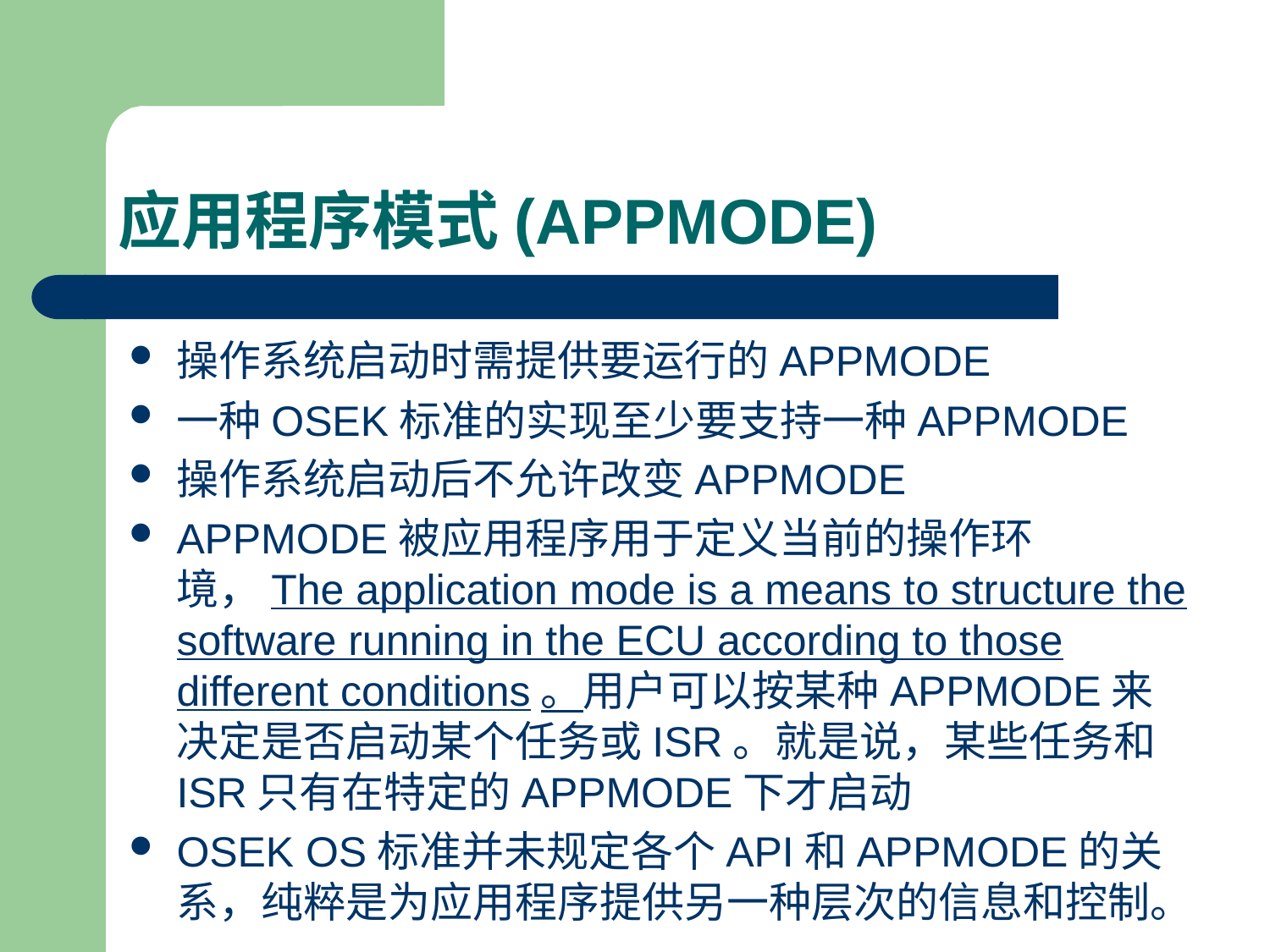

# 应用程序模式(APPMODE)
操作系统启动时需提供要运行的APPMODE
一种OSEK标准的实现至少要支持一种APPMODE
操作系统启动后不允许改变APPMODE
APPMODE被应用程序用于定义当前的操作环境，The application mode is a means to structure the software running in the ECU according to those different conditions。用户可以按某种APPMODE来决定是否启动某个任务或ISR。就是说，某些任务和ISR只有在特定的APPMODE下才启动
OSEK OS标准并未规定各个API和APPMODE的关系，纯粹是为应用程序提供另一种层次的信息和控制。